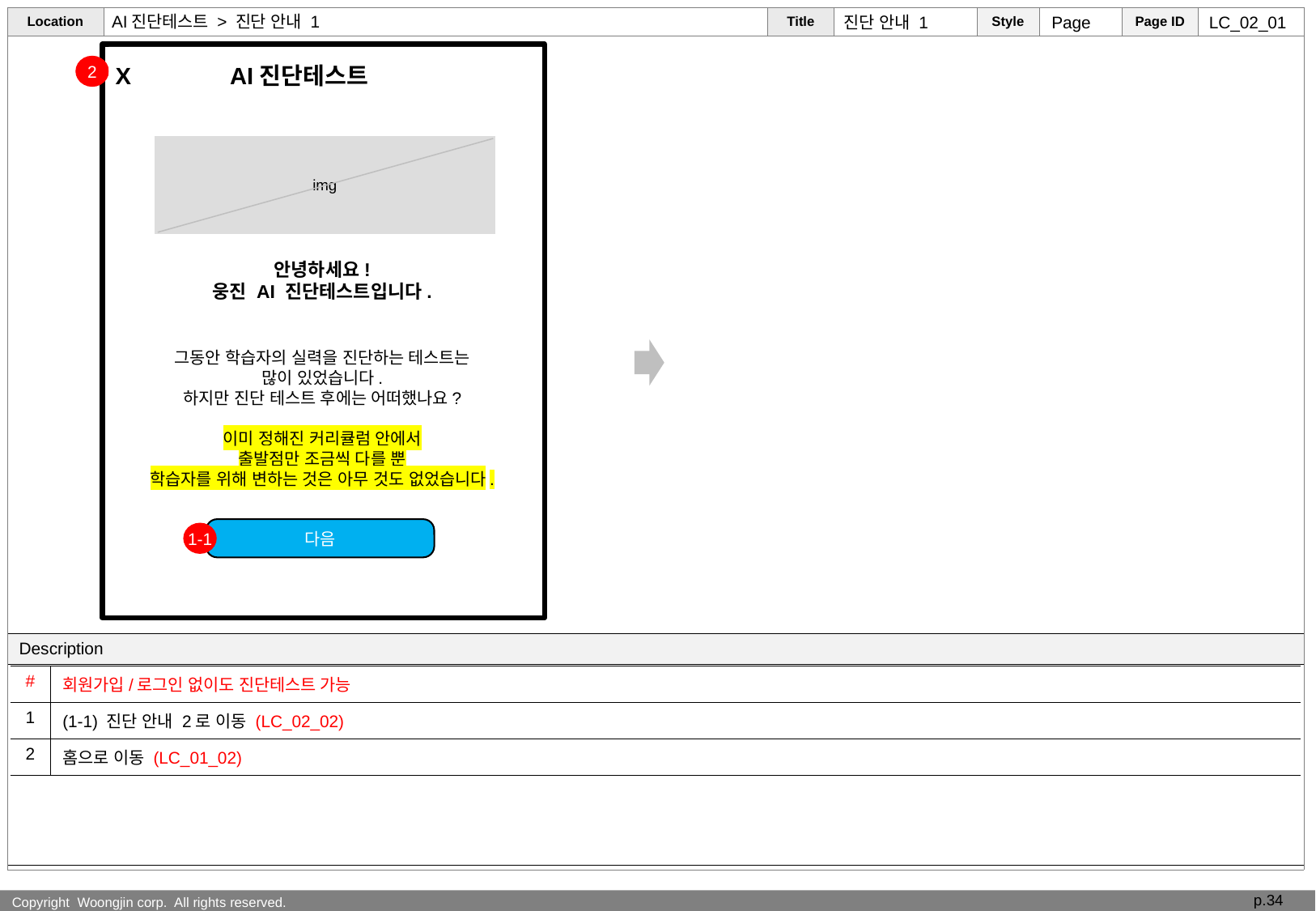

# AI진단테스트 > 진단 안내 1
진단 안내 1
Page
LC_02_01
 X               AI진단테스트
2
img
안녕하세요!
웅진 AI 진단테스트입니다.

그동안 학습자의 실력을 진단하는 테스트는
많이 있었습니다.
하지만 진단 테스트 후에는 어떠했나요?
이미 정해진 커리큘럼 안에서
출발점만 조금씩 다를 뿐
학습자를 위해 변하는 것은 아무 것도 없었습니다.

다음
1-1
| # | 회원가입/로그인 없이도 진단테스트 가능 |
| --- | --- |
| 1 | (1-1) 진단 안내 2로 이동 (LC\_02\_02) |
| 2 | 홈으로 이동 (LC\_01\_02) |